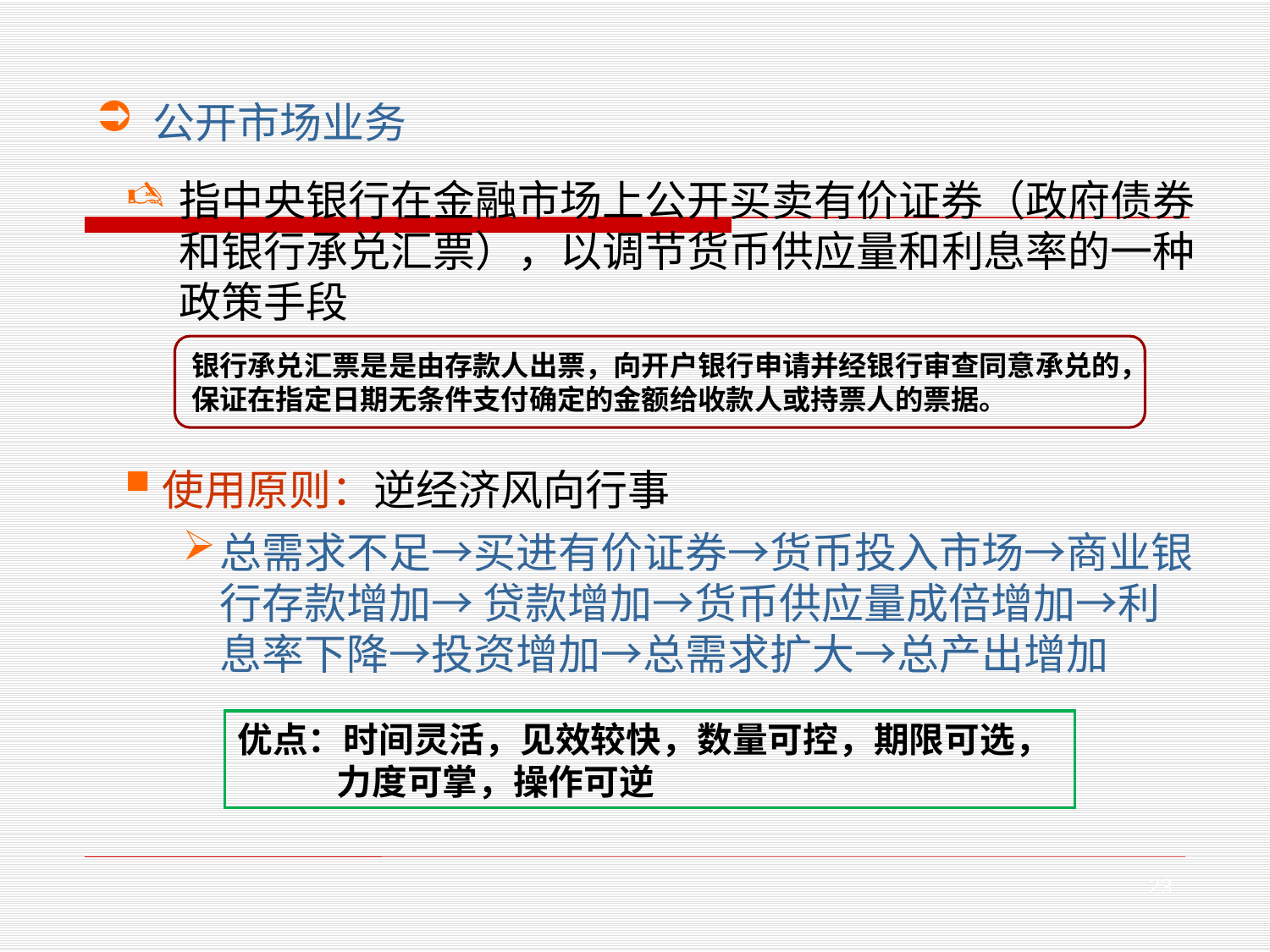

公开市场业务
指中央银行在金融市场上公开买卖有价证券（政府债券和银行承兑汇票），以调节货币供应量和利息率的一种政策手段
银行承兑汇票是是由存款人出票，向开户银行申请并经银行审查同意承兑的，保证在指定日期无条件支付确定的金额给收款人或持票人的票据。
使用原则：逆经济风向行事
总需求不足→买进有价证券→货币投入市场→商业银行存款增加→ 贷款增加→货币供应量成倍增加→利息率下降→投资增加→总需求扩大→总产出增加
优点：时间灵活，见效较快，数量可控，期限可选，力度可掌，操作可逆
23